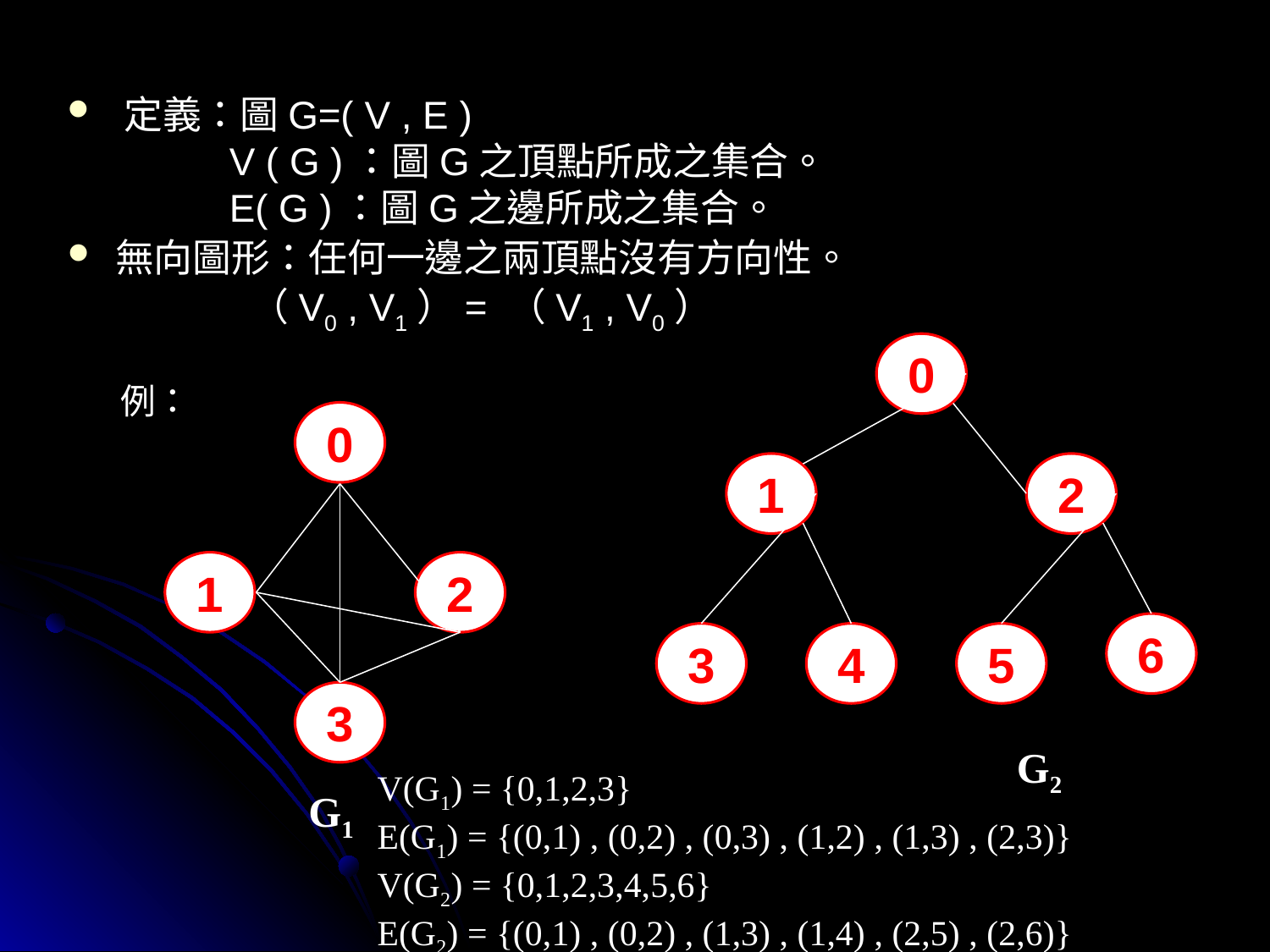

定義：圖G=( V , E )
               V ( G )：圖G之頂點所成之集合。
               E( G )：圖G之邊所成之集合。
無向圖形：任何一邊之兩頂點沒有方向性。
                    （V0 , V1）= （V1 , V0）
0
1
2
6
3
4
5
 例：
0
1
2
3
G2
V(G1) = {0,1,2,3}
E(G1) = {(0,1) , (0,2) , (0,3) , (1,2) , (1,3) , (2,3)}
V(G2) = {0,1,2,3,4,5,6}
E(G2) = {(0,1) , (0,2) , (1,3) , (1,4) , (2,5) , (2,6)}
G1